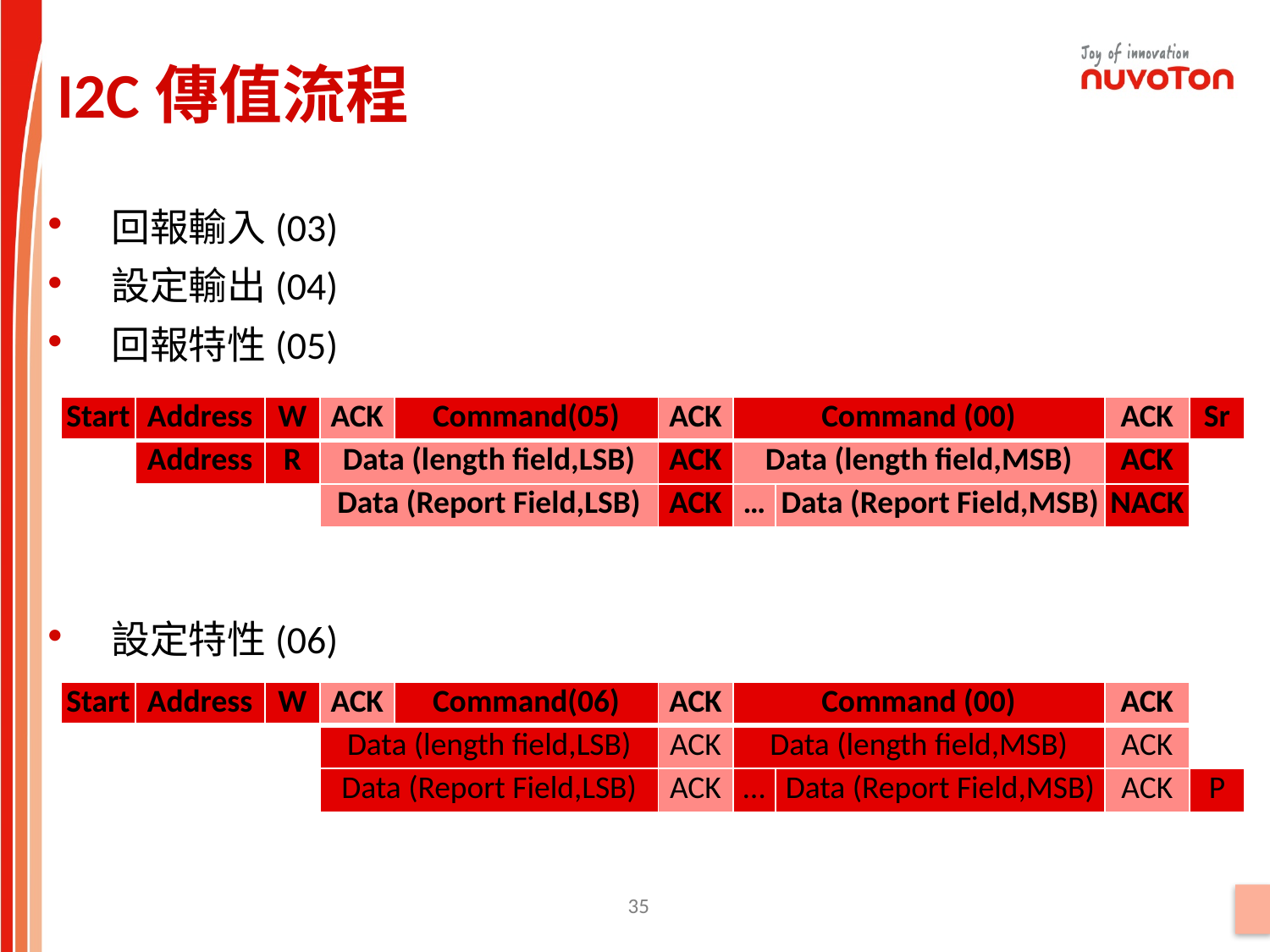

I2C傳值流程
回報輸入(03)
設定輸出(04)
回報特性(05)

設定特性(06)

| Start | Address | W | ACK | Command(05) | ACK | Command (00) |  | ACK | Sr |
| --- | --- | --- | --- | --- | --- | --- | --- | --- | --- |
|  | Address | R | Data (length field,LSB) |  | ACK | Data (length field,MSB) |  | ACK |  |
|  |  |  | Data (Report Field,LSB) |  | ACK | … | Data (Report Field,MSB) | NACK |  |
| Start | Address | W | ACK | Command(06) | ACK | Command (00) |  | ACK |  |
| --- | --- | --- | --- | --- | --- | --- | --- | --- | --- |
|  |  |  | Data (length field,LSB) |  | ACK | Data (length field,MSB) |  | ACK |  |
|  |  |  | Data (Report Field,LSB) |  | ACK | … | Data (Report Field,MSB) | ACK | P |
35